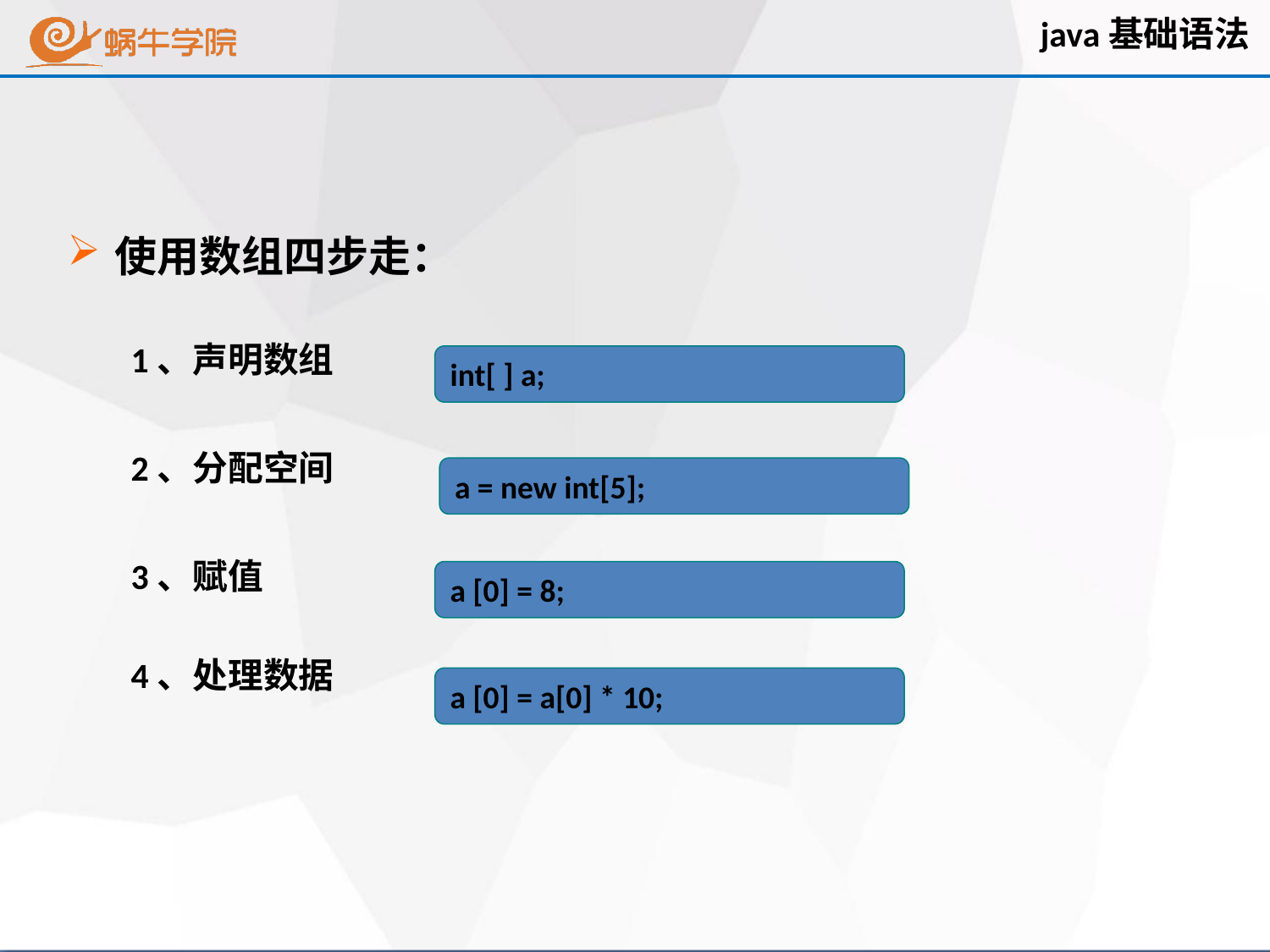

java基础语法

使用数组四步走：

1、声明数组

2、分配空间

3、赋值

4、处理数据

int[ ] a;
a = new int[5];
a [0] = 8;
a [0] = a[0] * 10;